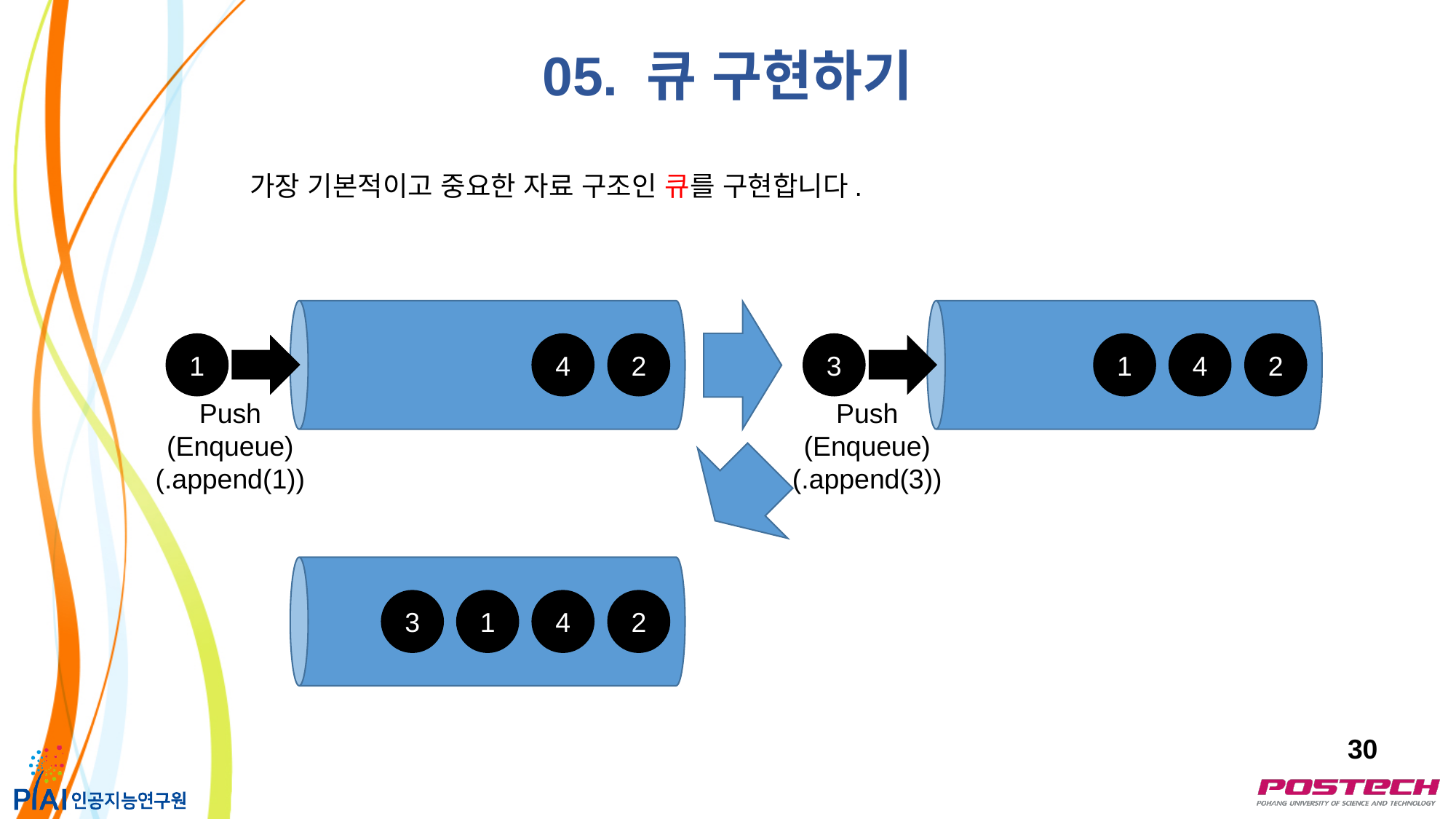

05. 큐 구현하기
가장 기본적이고 중요한 자료 구조인 큐를 구현합니다.

1
4
2
3
1
4
2

Push
(Enqueue)
(.append(1))
Push
(Enqueue)
(.append(3))

3
1
4
2